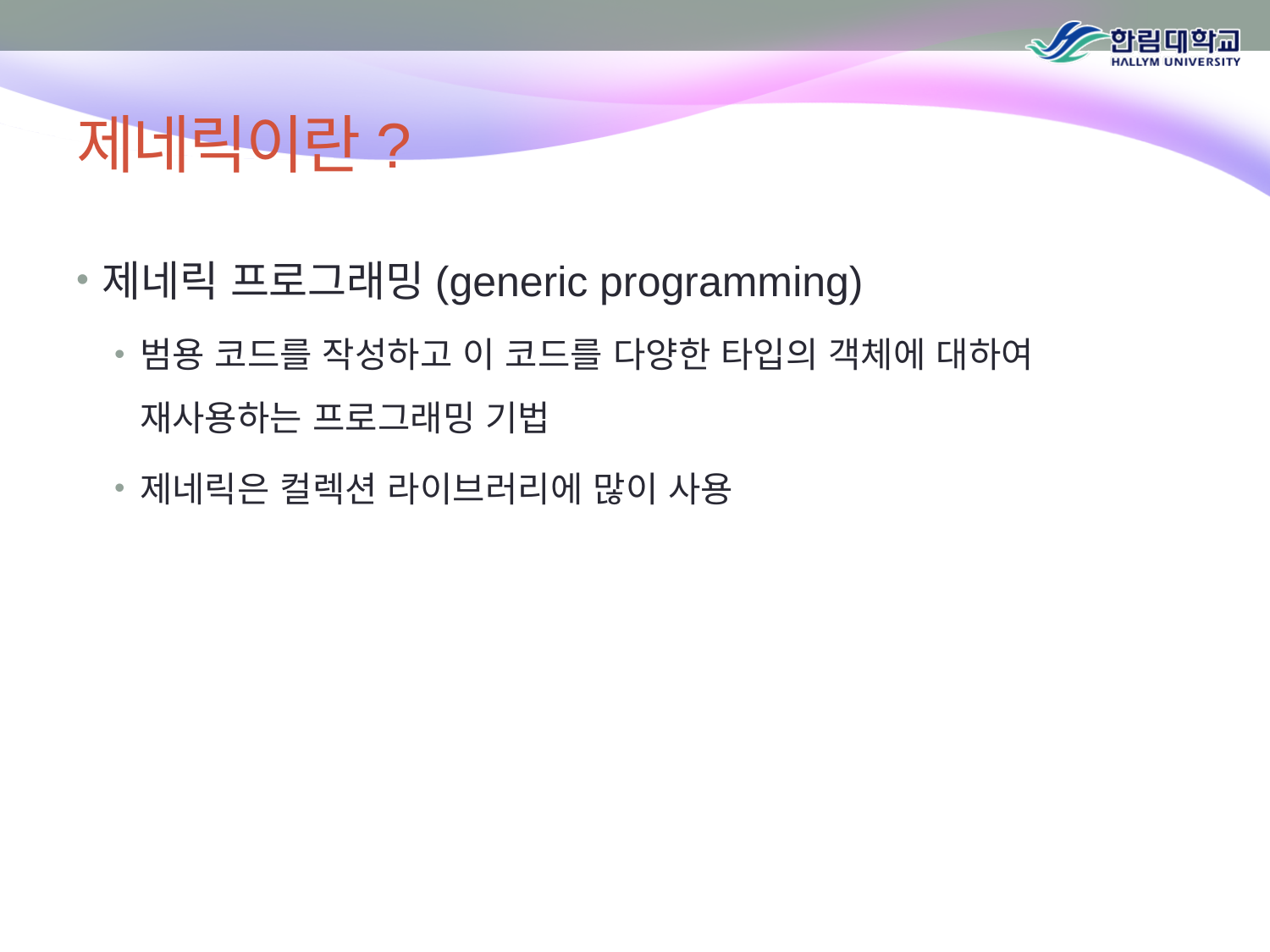

# 제네릭이란?
제네릭 프로그래밍(generic programming)
범용 코드를 작성하고 이 코드를 다양한 타입의 객체에 대하여 재사용하는 프로그래밍 기법
제네릭은 컬렉션 라이브러리에 많이 사용